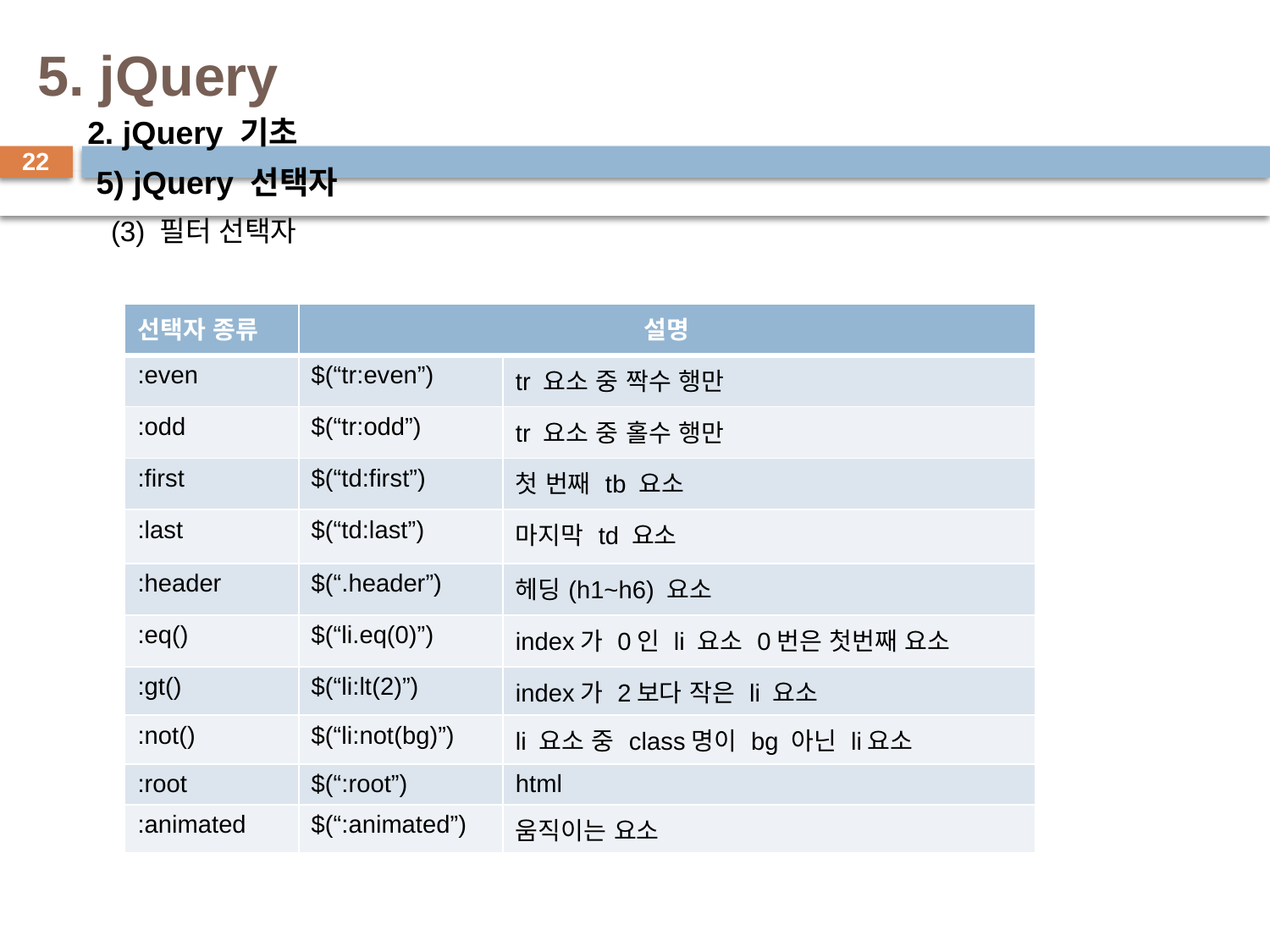

# 5. jQuery
2. jQuery 기초
 5) jQuery 선택자
   (3) 필터 선택자

22
| 선택자 종류 | 설명 |  |
| --- | --- | --- |
| :even | $(“tr:even”) | tr 요소 중 짝수 행만 |
| :odd | $(“tr:odd”) | tr 요소 중 홀수 행만 |
| :first | $(“td:first”) | 첫 번째 tb 요소 |
| :last | $(“td:last”) | 마지막 td 요소 |
| :header | $(“.header”) | 헤딩(h1~h6) 요소 |
| :eq() | $(“li.eq(0)”) | index가 0인 li 요소 0번은 첫번째 요소 |
| :gt() | $(“li:lt(2)”) | index가 2보다 작은 li 요소 |
| :not() | $(“li:not(bg)”) | li 요소 중 class명이 bg 아닌 li요소 |
| :root | $(“:root”) | html |
| :animated | $(“:animated”) | 움직이는 요소 |